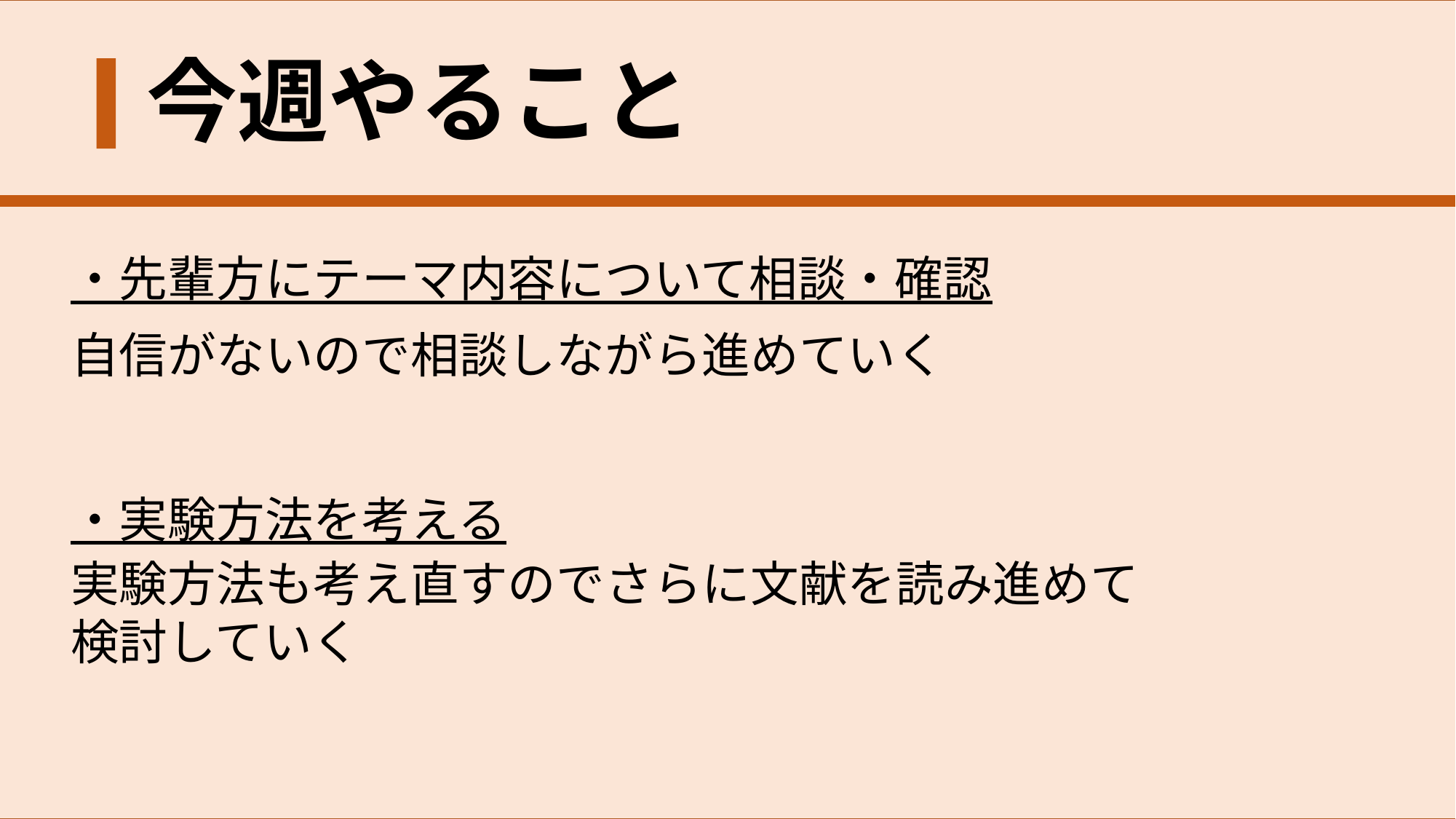

今週やること

・先輩方にテーマ内容について相談・確認
自信がないので相談しながら進めていく
・実験方法を考える
実験方法も考え直すのでさらに文献を読み進めて
検討していく